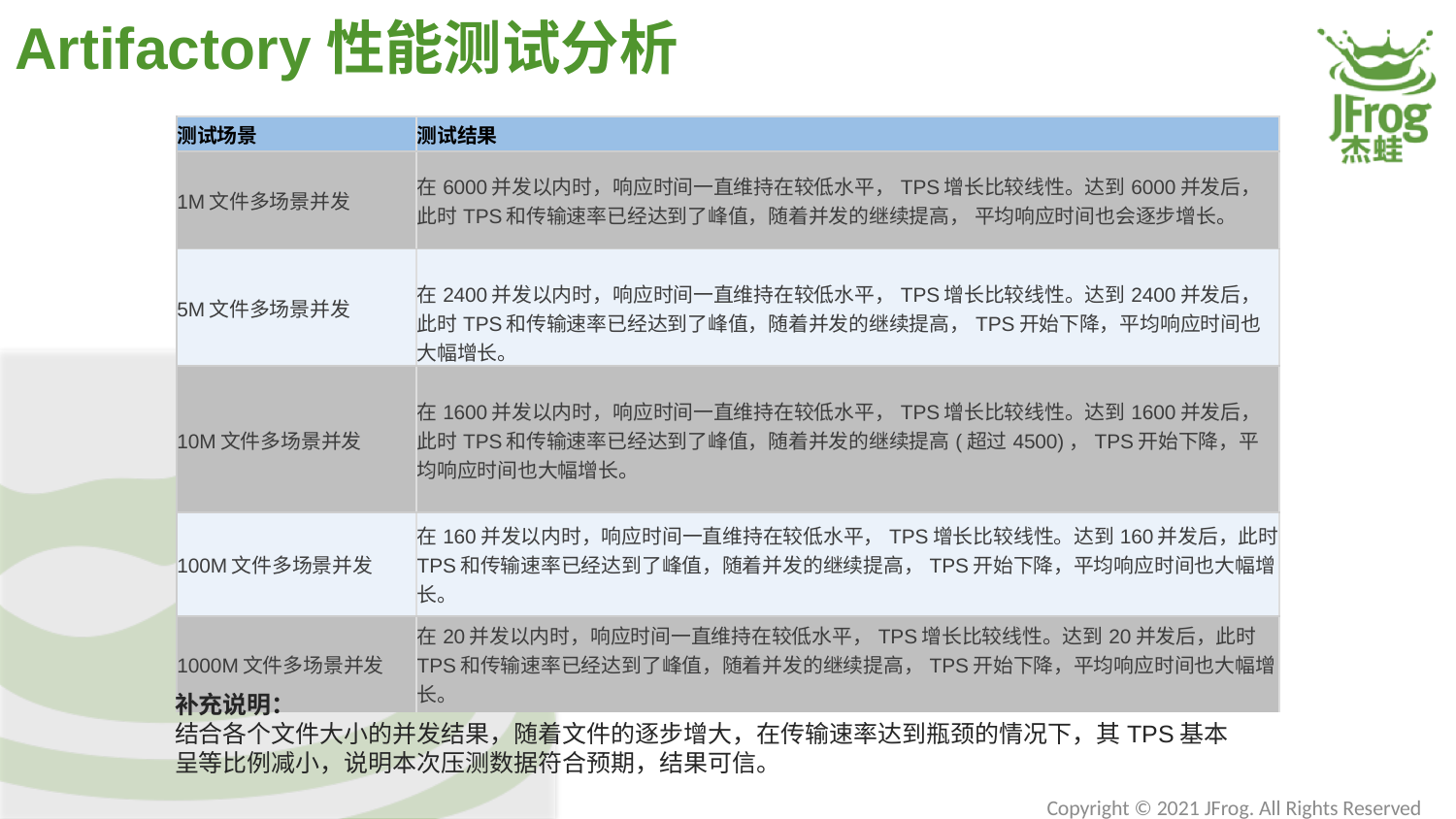

# Artifactory性能测试分析
| 测试场景 | 测试结果 |
| --- | --- |
| 1M文件多场景并发 | 在6000并发以内时，响应时间一直维持在较低水平，TPS增长比较线性。达到6000并发后，此时TPS和传输速率已经达到了峰值，随着并发的继续提高， 平均响应时间也会逐步增长。 |
| 5M文件多场景并发 | 在2400并发以内时，响应时间一直维持在较低水平，TPS增长比较线性。达到2400并发后，此时TPS和传输速率已经达到了峰值，随着并发的继续提高，TPS开始下降，平均响应时间也大幅增长。 |
| 10M文件多场景并发 | 在1600并发以内时，响应时间一直维持在较低水平，TPS增长比较线性。达到1600并发后，此时TPS和传输速率已经达到了峰值，随着并发的继续提高(超过4500)，TPS开始下降，平均响应时间也大幅增长。 |
| 100M文件多场景并发 | 在160并发以内时，响应时间一直维持在较低水平，TPS增长比较线性。达到160并发后，此时TPS和传输速率已经达到了峰值，随着并发的继续提高，TPS开始下降，平均响应时间也大幅增长。 |
| 1000M文件多场景并发 | 在20并发以内时，响应时间一直维持在较低水平，TPS增长比较线性。达到20并发后，此时TPS和传输速率已经达到了峰值，随着并发的继续提高，TPS开始下降，平均响应时间也大幅增长。 |
补充说明：
结合各个文件大小的并发结果，随着文件的逐步增大，在传输速率达到瓶颈的情况下，其TPS基本呈等比例减小，说明本次压测数据符合预期，结果可信。
Copyright © 2021 JFrog. All Rights Reserved